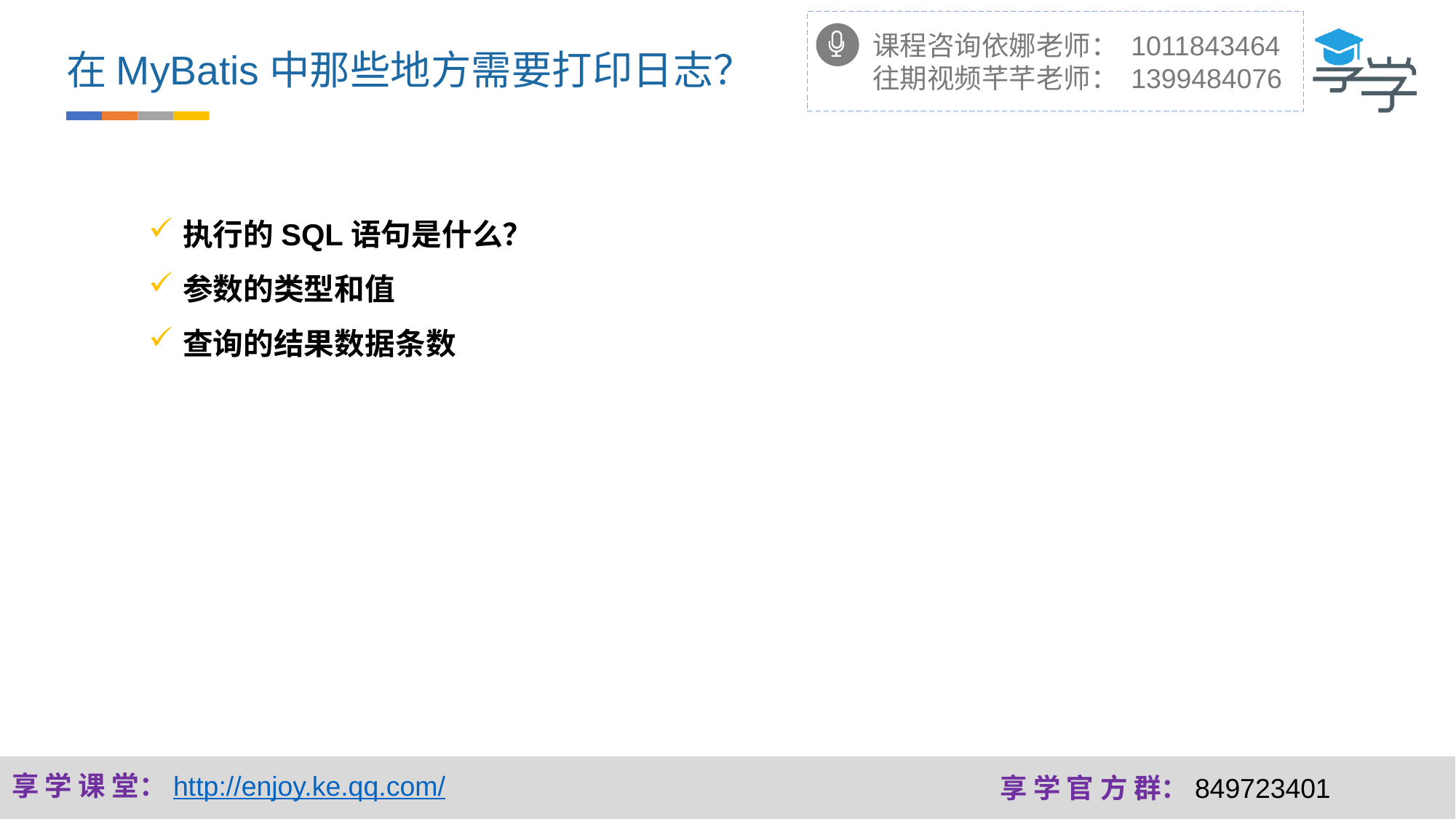

课程咨询依娜老师： 1011843464
往期视频芊芊老师： 1399484076

在MyBatis中那些地方需要打印日志？

执行的SQL语句是什么？
参数的类型和值
查询的结果数据条数